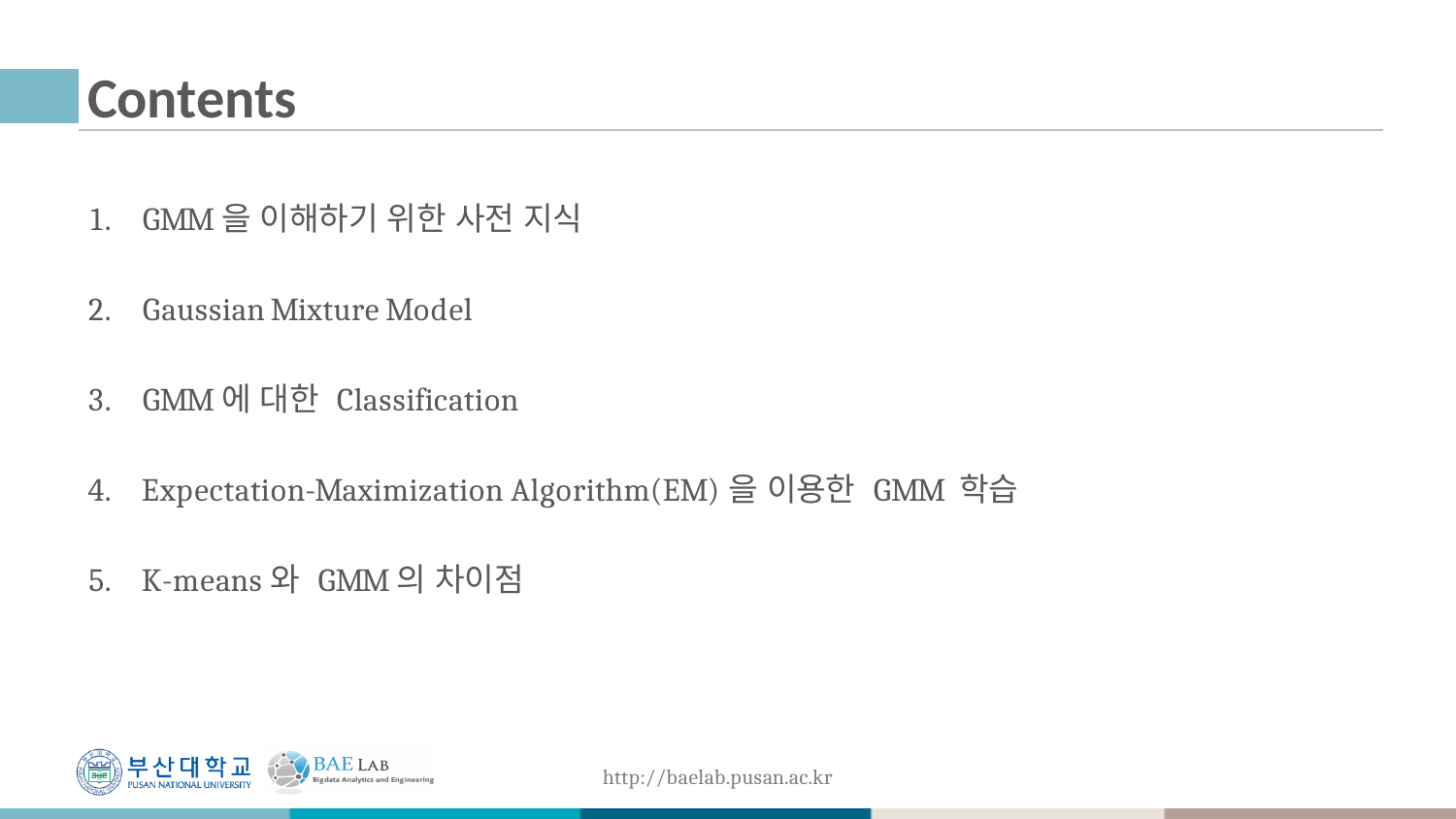

# Contents
GMM을 이해하기 위한 사전 지식

Gaussian Mixture Model

GMM에 대한 Classification

Expectation-Maximization Algorithm(EM)을 이용한 GMM 학습

K-means와 GMM의 차이점